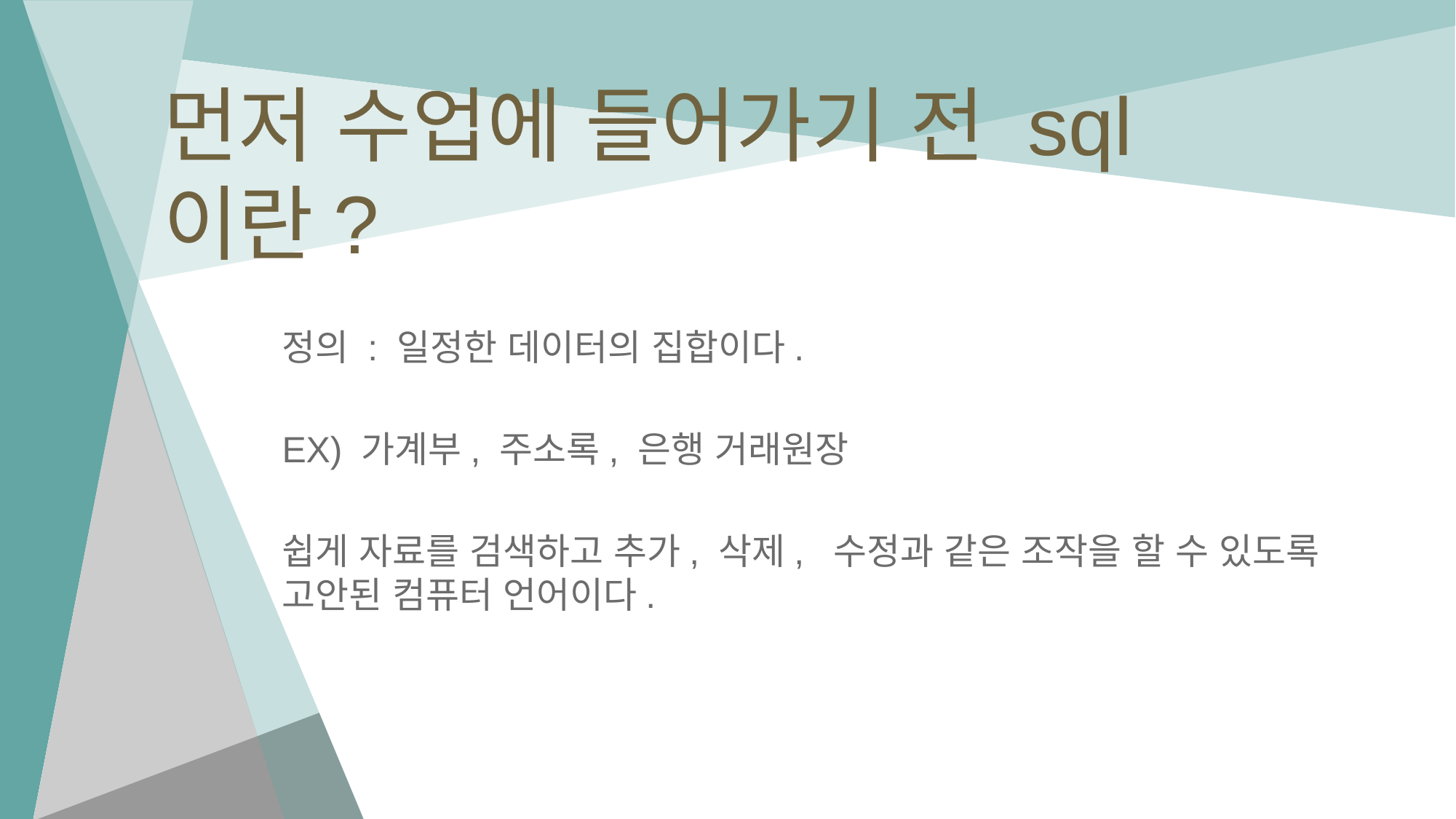

# 먼저 수업에 들어가기 전 sql 이란?
정의 : 일정한 데이터의 집합이다.

EX) 가계부, 주소록, 은행 거래원장

쉽게 자료를 검색하고 추가, 삭제,  수정과 같은 조작을 할 수 있도록 고안된 컴퓨터 언어이다.